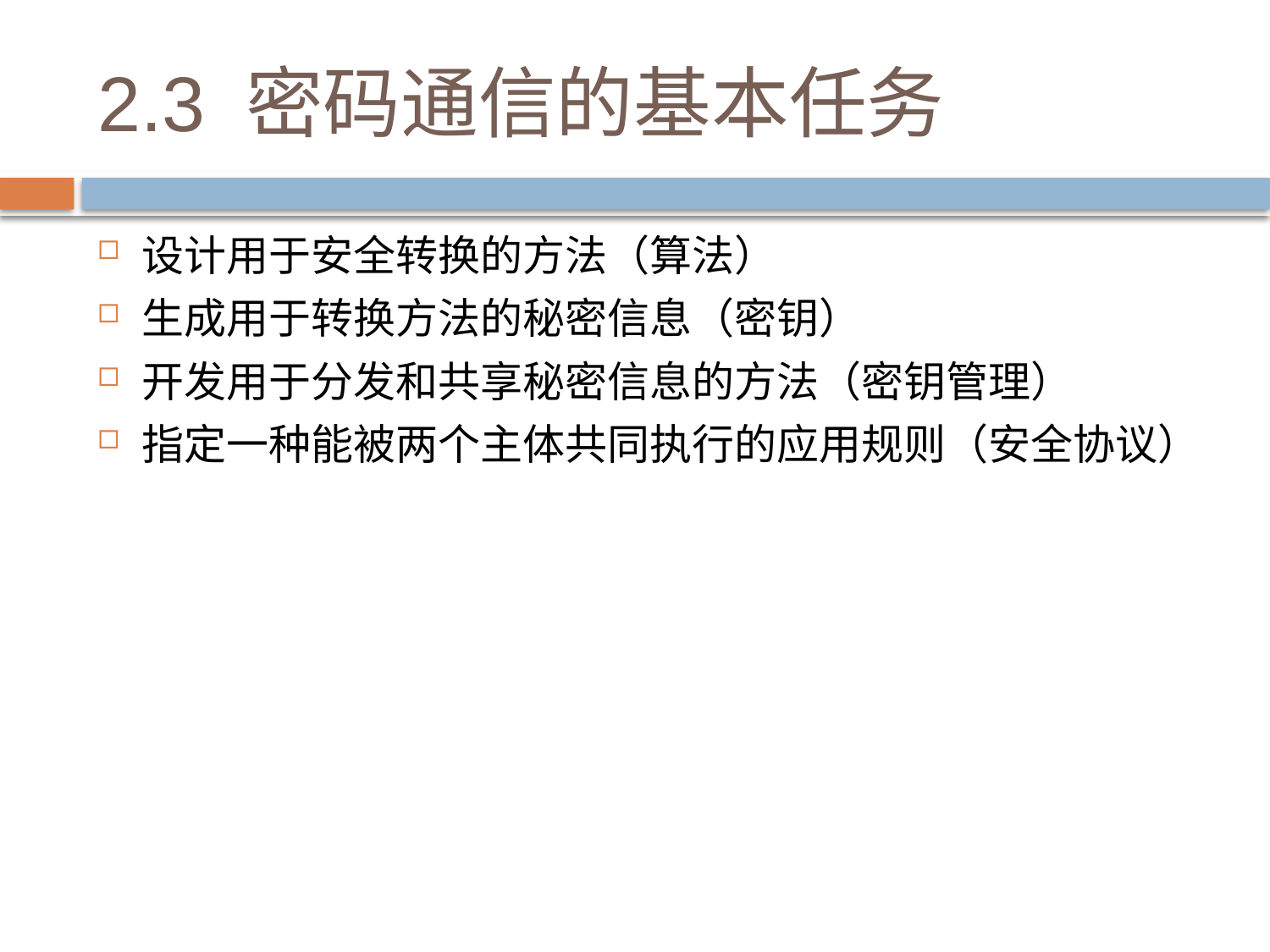

# 2.3 密码通信的基本任务
设计用于安全转换的方法（算法）
生成用于转换方法的秘密信息（密钥）
开发用于分发和共享秘密信息的方法（密钥管理）
指定一种能被两个主体共同执行的应用规则（安全协议）